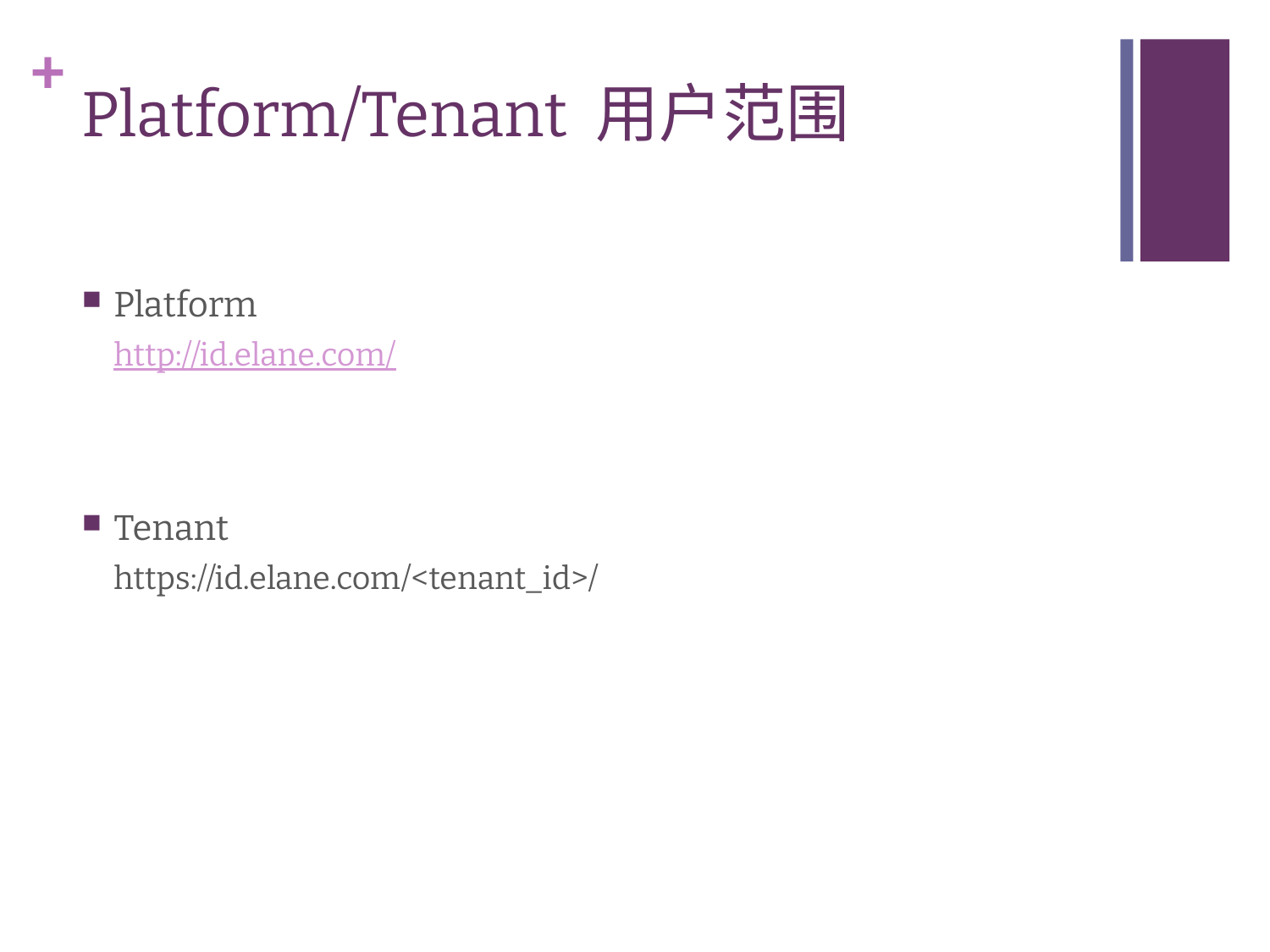

# Platform/Tenant 用户范围
Platform
http://id.elane.com/

Tenant
https://id.elane.com/<tenant_id>/